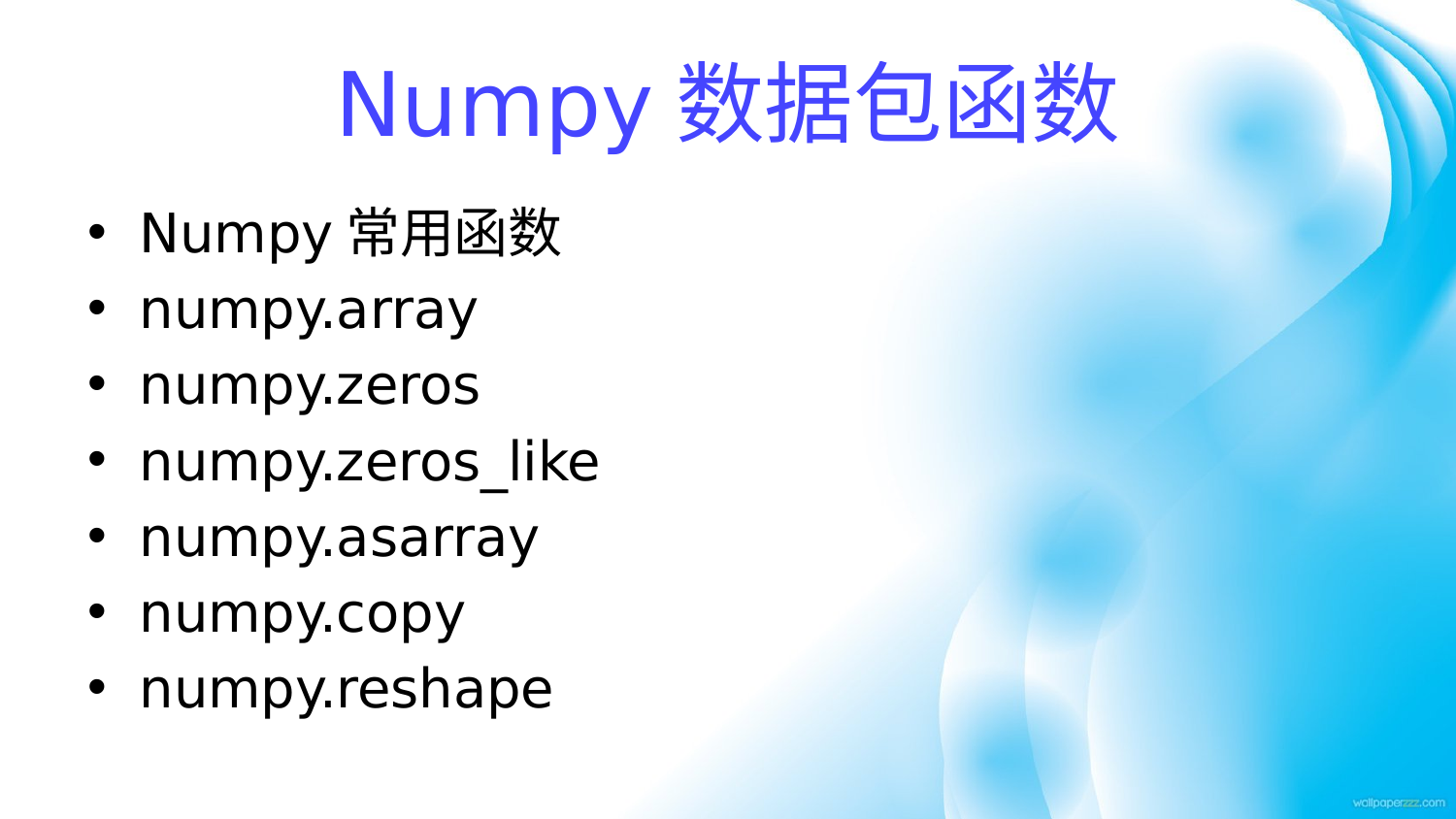

# Numpy数据包函数
Numpy常用函数
numpy.array
numpy.zeros
numpy.zeros_like
numpy.asarray
numpy.copy
numpy.reshape